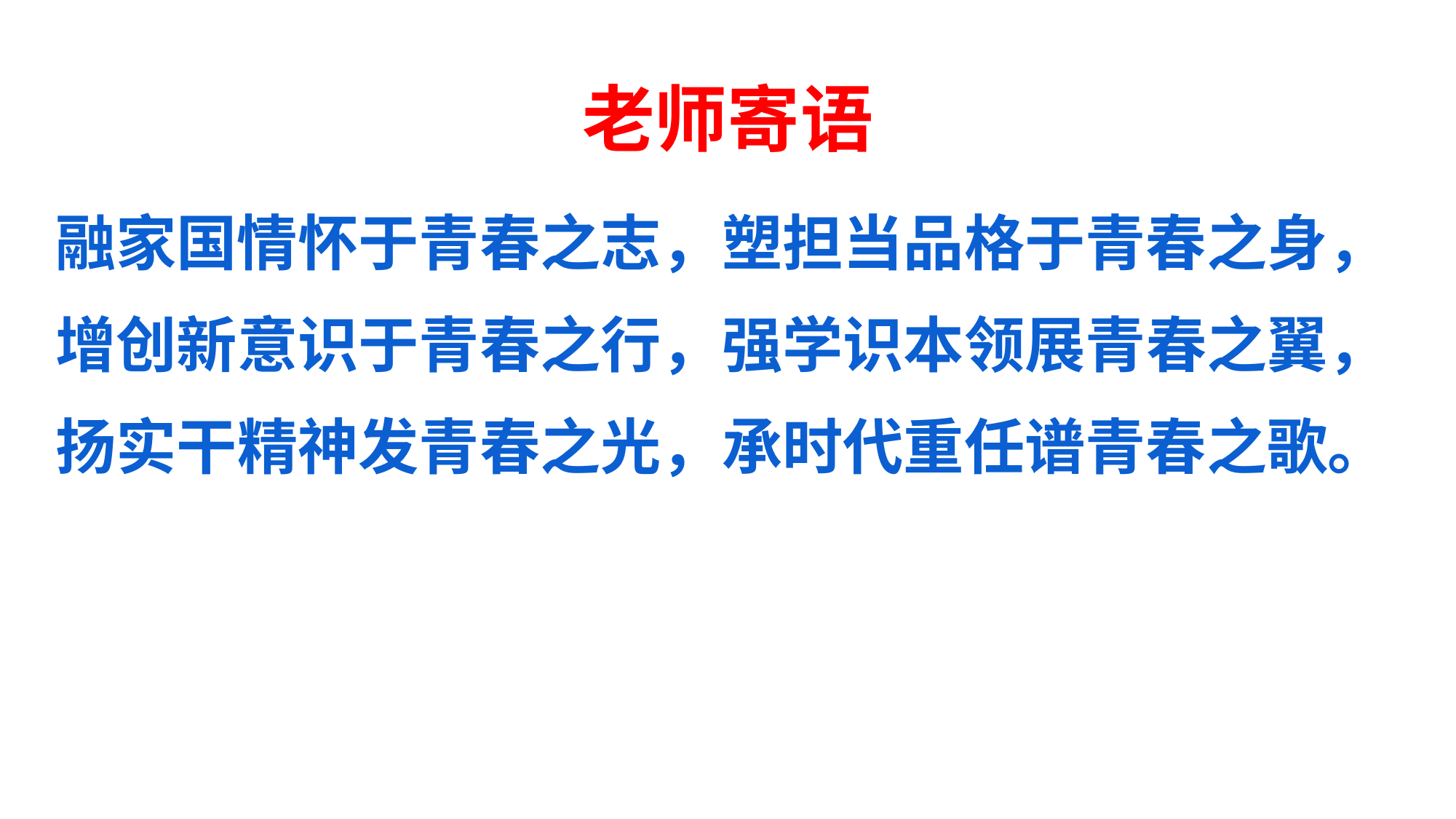

# 老师寄语
融家国情怀于青春之志，塑担当品格于青春之身，增创新意识于青春之行，强学识本领展青春之翼，扬实干精神发青春之光，承时代重任谱青春之歌。